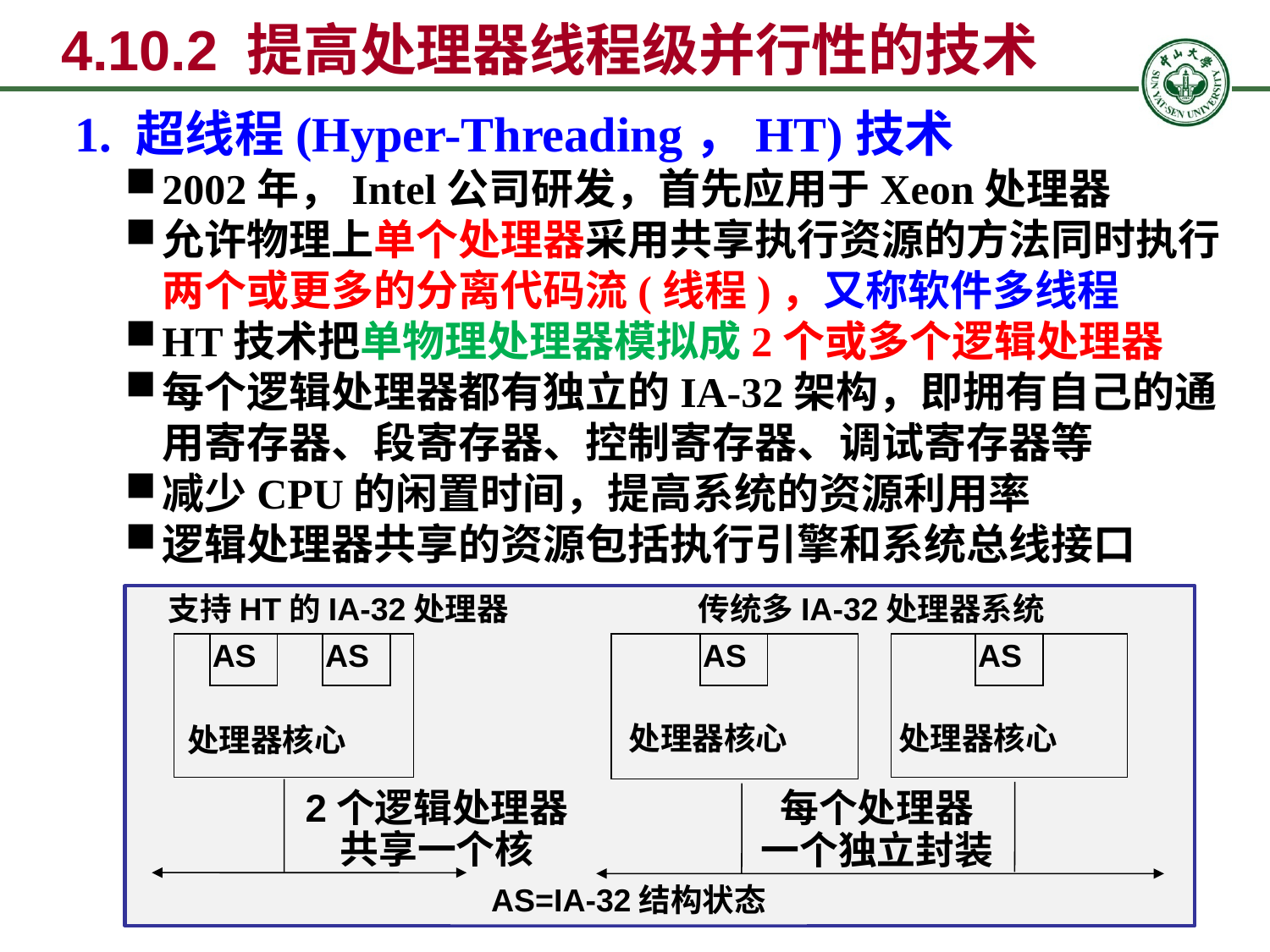

4.10.2 提高处理器线程级并行性的技术
1. 超线程(Hyper-Threading，HT)技术
2002年，Intel公司研发，首先应用于Xeon处理器
允许物理上单个处理器采用共享执行资源的方法同时执行两个或更多的分离代码流(线程)，又称软件多线程
HT技术把单物理处理器模拟成2个或多个逻辑处理器
每个逻辑处理器都有独立的IA-32架构，即拥有自己的通用寄存器、段寄存器、控制寄存器、调试寄存器等
减少CPU的闲置时间，提高系统的资源利用率
逻辑处理器共享的资源包括执行引擎和系统总线接口

支持HT的IA-32处理器
传统多IA-32处理器系统

AS
AS
AS
AS
处理器核心
处理器核心

2个逻辑处理器共享一个核
每个处理器
一个独立封装

AS=IA-32结构状态
处理器核心